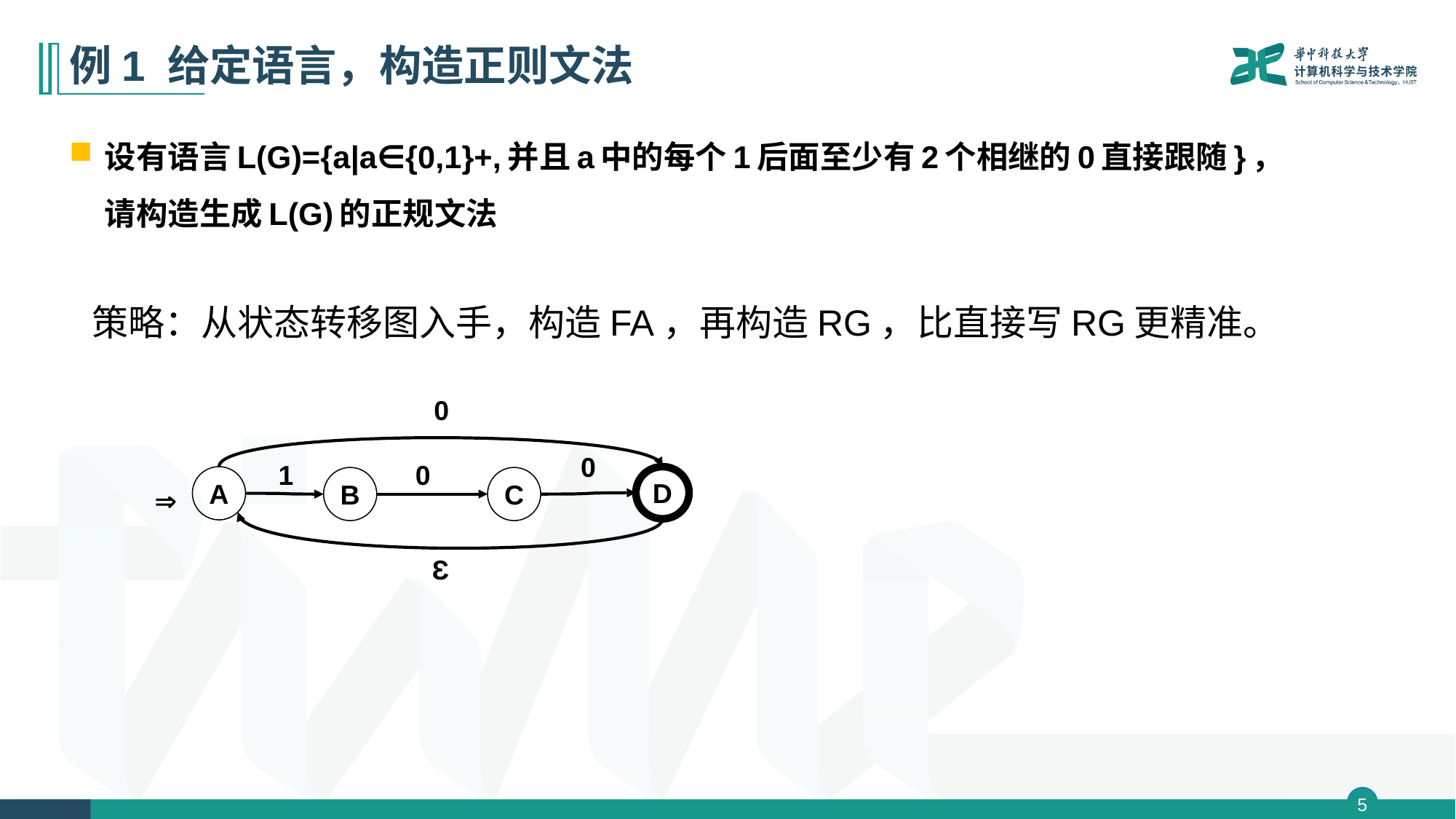

# 例1 给定语言，构造正则文法
设有语言L(G)={a|a∈{0,1}+,并且a中的每个1后面至少有2个相继的0直接跟随}，请构造生成L(G)的正规文法
策略：从状态转移图入手，构造FA，再构造RG，比直接写RG更精准。
0
0
1
0
A
D
B
C
⇒
Ɛ